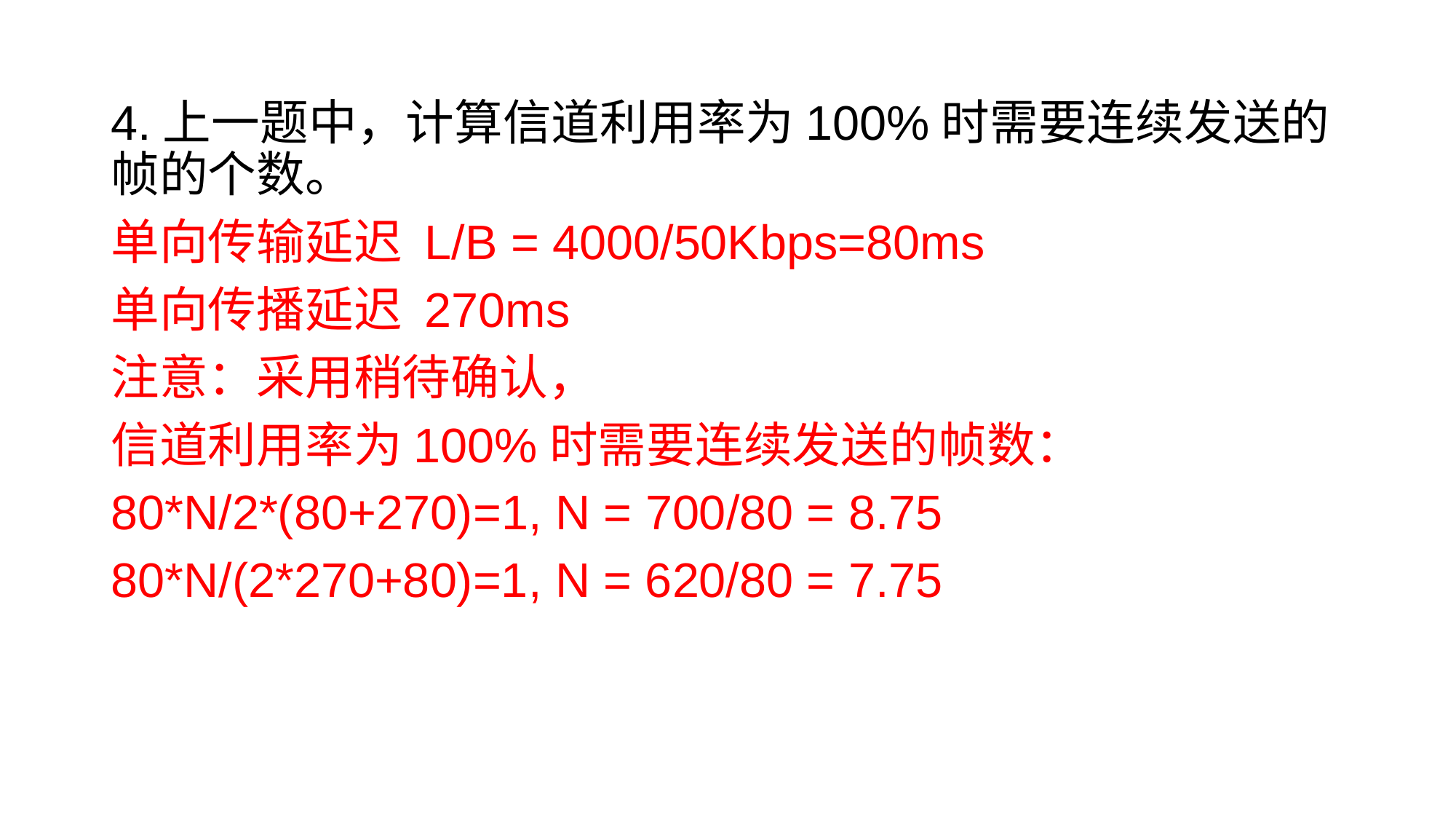

4.上一题中，计算信道利用率为100%时需要连续发送的帧的个数。
单向传输延迟 L/B = 4000/50Kbps=80ms
单向传播延迟 270ms
注意：采用稍待确认，
信道利用率为100%时需要连续发送的帧数：
80*N/2*(80+270)=1, N = 700/80 = 8.75
80*N/(2*270+80)=1, N = 620/80 = 7.75